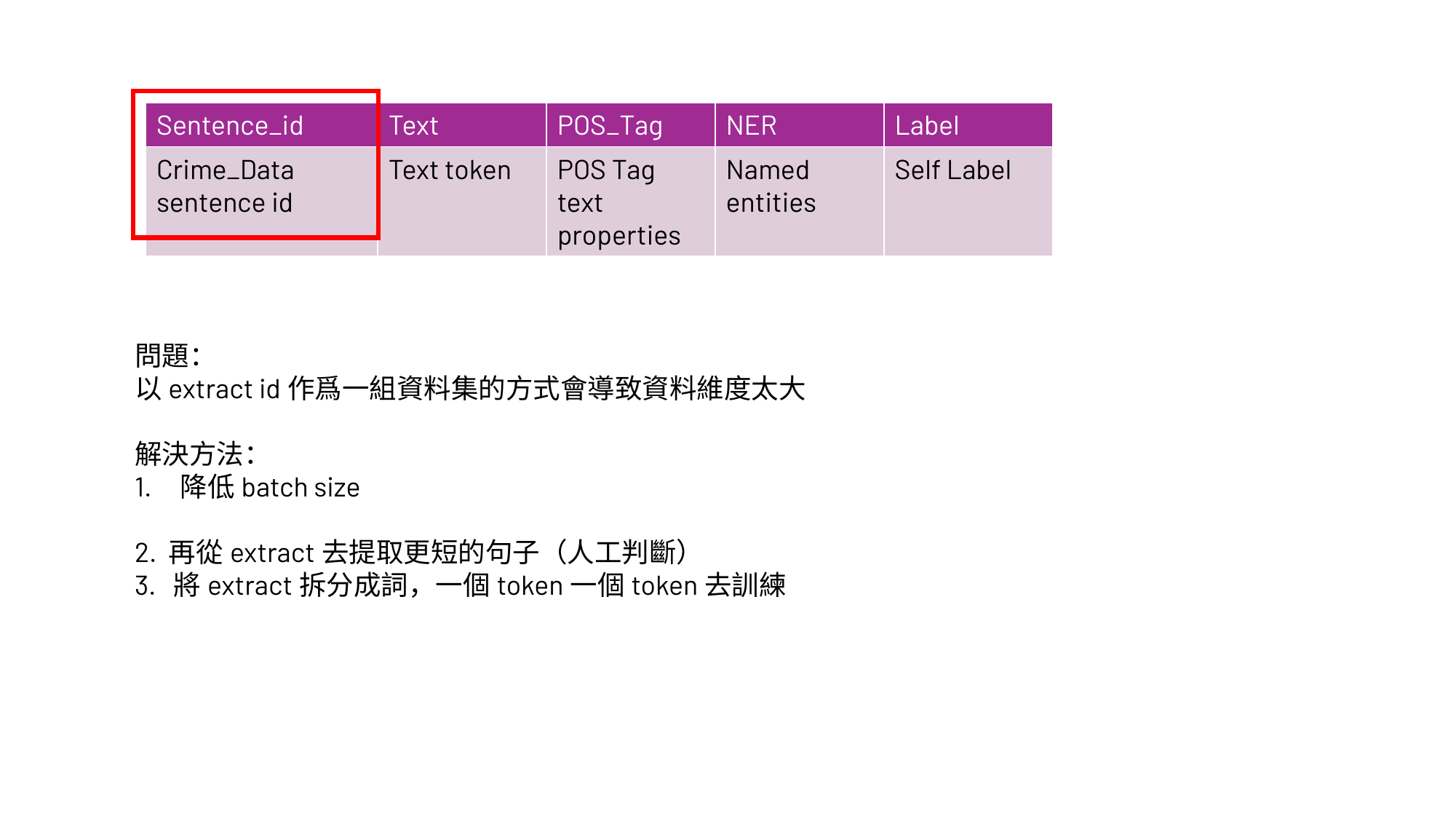

| Sentence\_id | Text | POS\_Tag | NER | Label |
| --- | --- | --- | --- | --- |
| Crime\_Data sentence id | Text token | POS Tag text properties | Named entities | Self Label |
問題：
以extract id作爲一組資料集的方式會導致資料維度太大

解決方法：
1.    降低batch size

2. 再從extract去提取更短的句子（人工判斷）
3.  將extract拆分成詞，一個token一個token去訓練